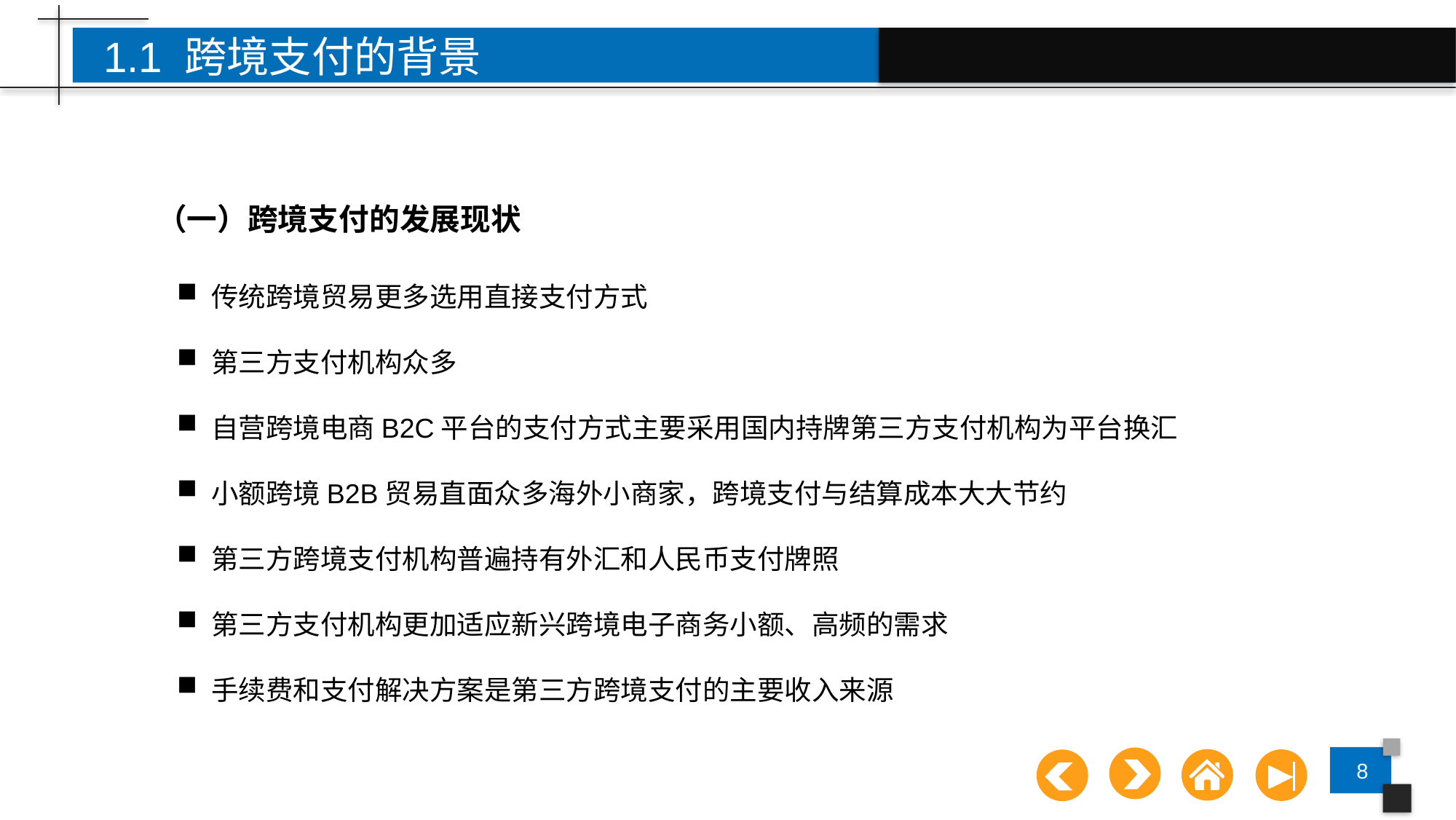

1.1 跨境支付的背景
（一）跨境支付的发展现状
传统跨境贸易更多选用直接支付方式

第三方支付机构众多

自营跨境电商B2C平台的支付方式主要采用国内持牌第三方支付机构为平台换汇

小额跨境B2B贸易直面众多海外小商家，跨境支付与结算成本大大节约

第三方跨境支付机构普遍持有外汇和人民币支付牌照

第三方支付机构更加适应新兴跨境电子商务小额、高频的需求

手续费和支付解决方案是第三方跨境支付的主要收入来源